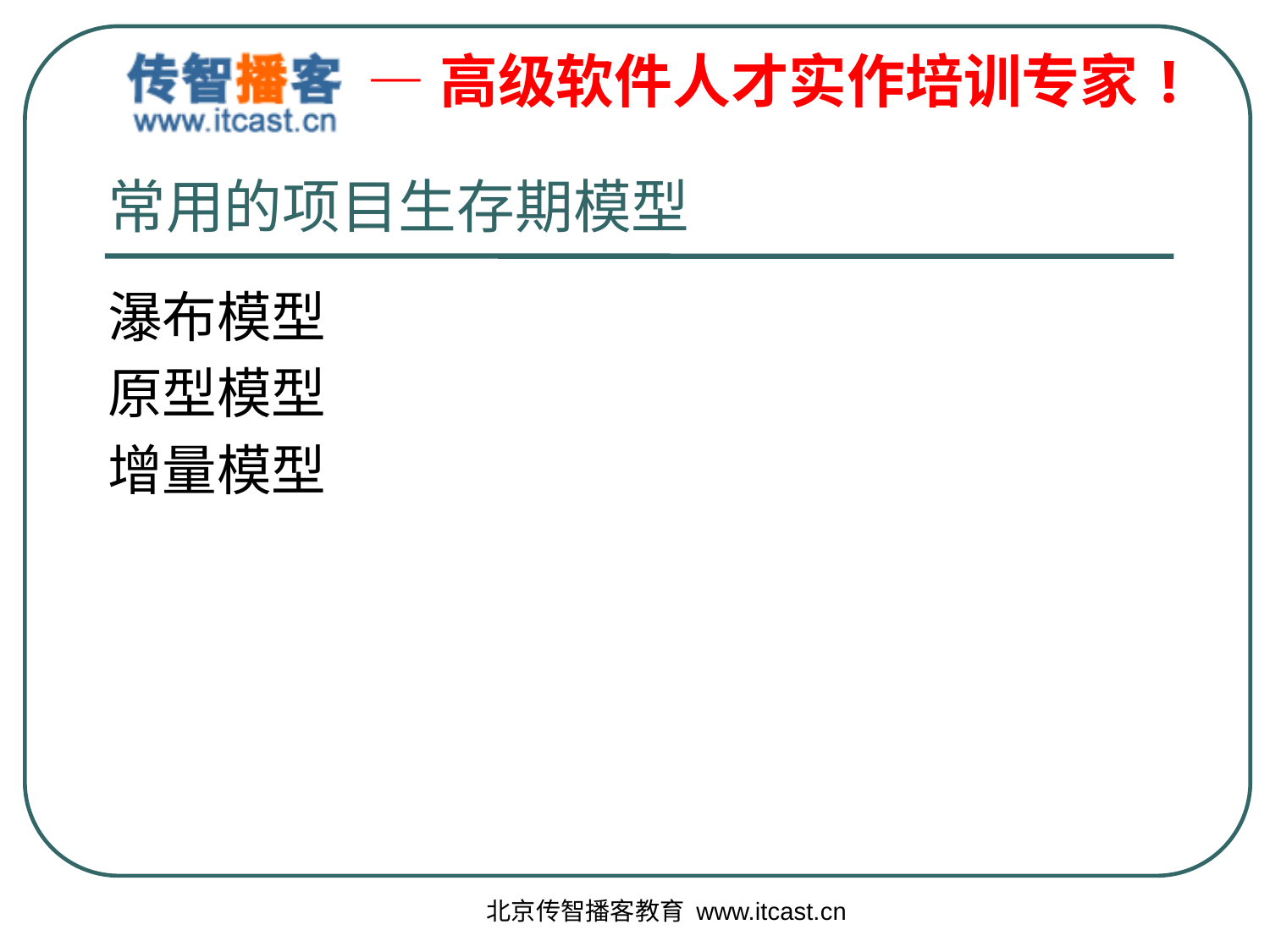

# 常用的项目生存期模型
瀑布模型
原型模型
增量模型
北京传智播客教育 www.itcast.cn